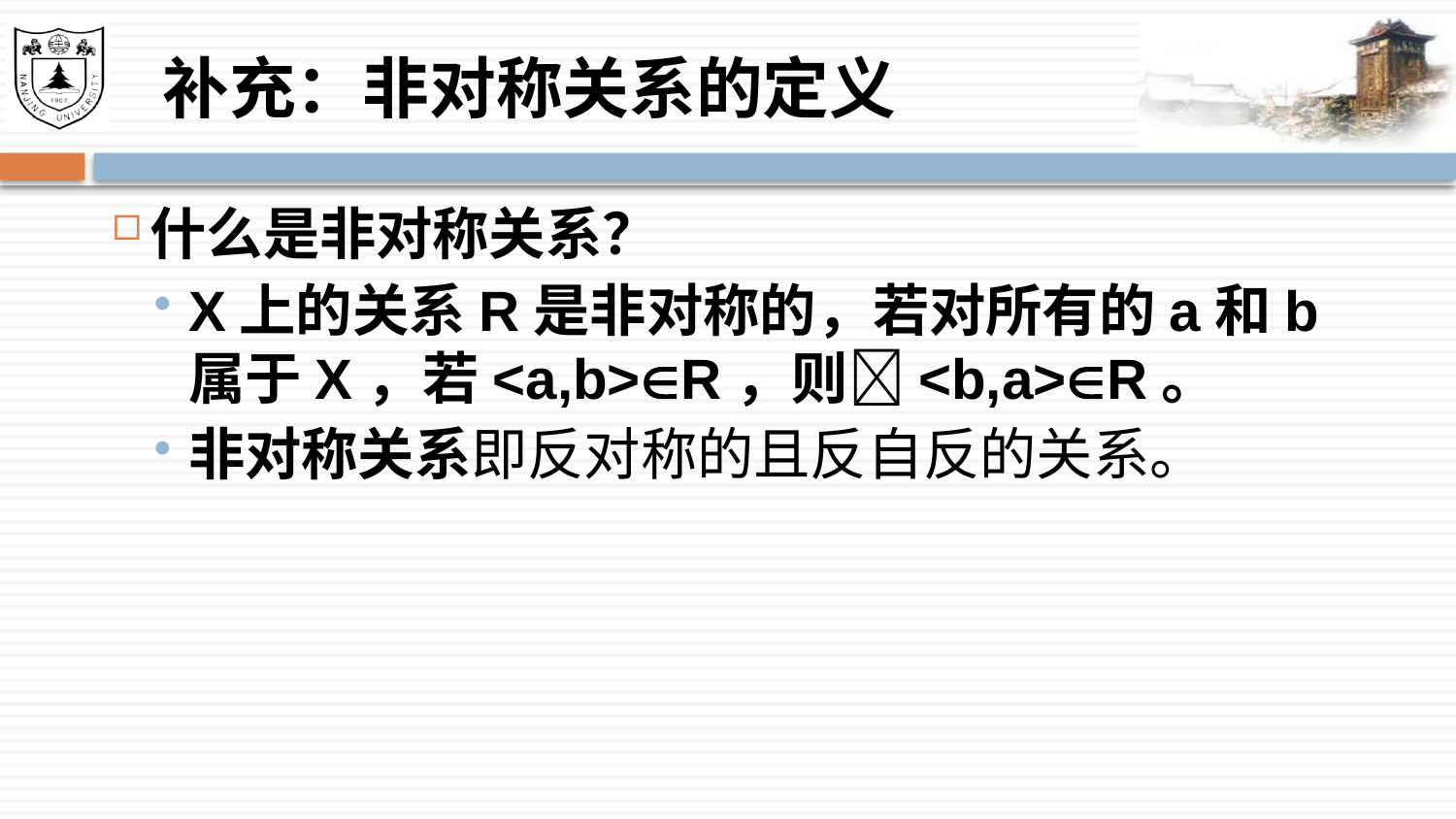

# 补充：非对称关系的定义
什么是非对称关系？
X上的关系R是非对称的，若对所有的a和b属于X，若<a,b>∈R，则¬<b,a>∈R。
非对称关系即反对称的且反自反的关系。